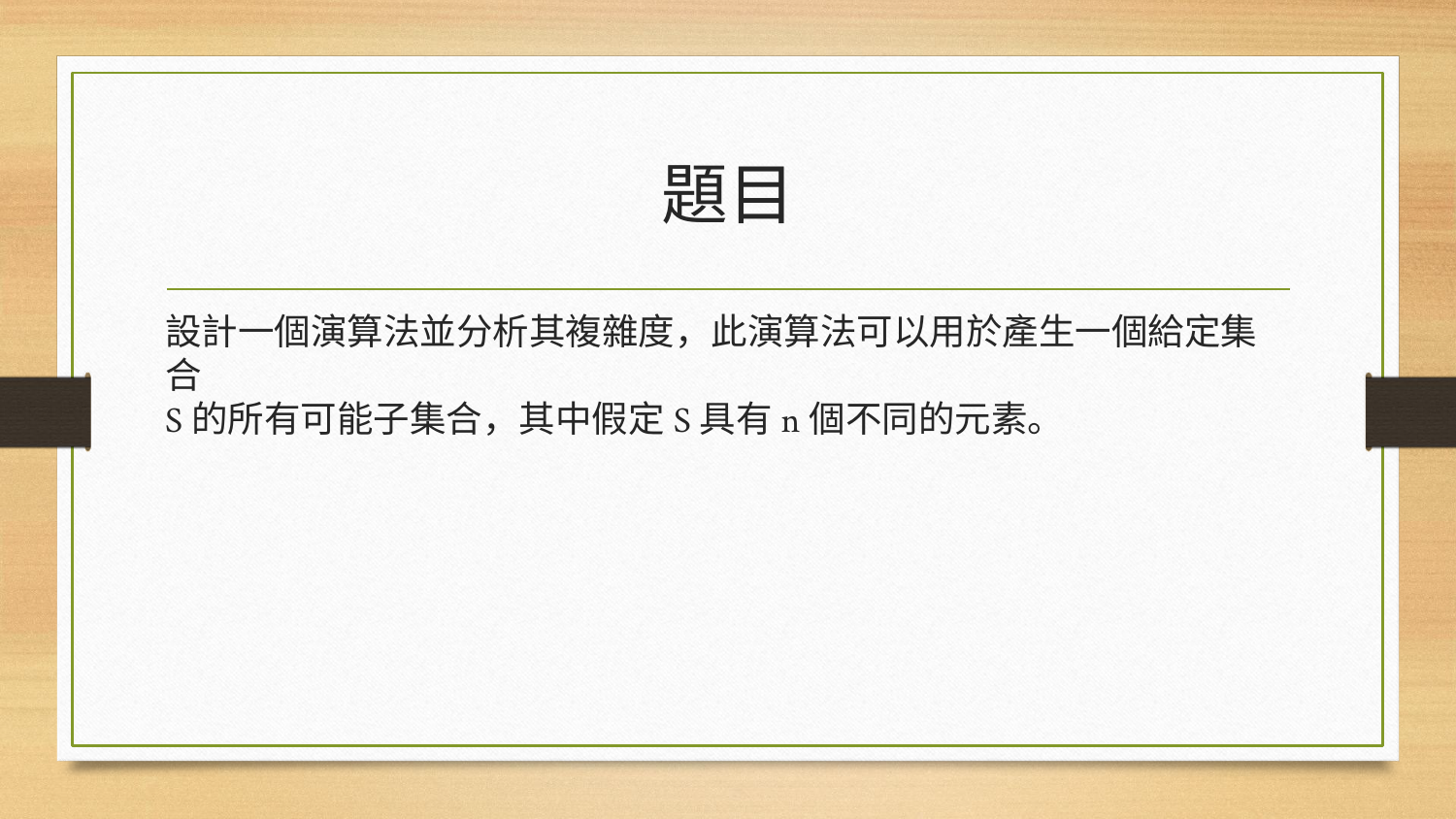

# 題目

設計一個演算法並分析其複雜度，此演算法可以用於產生一個給定集合
S的所有可能子集合，其中假定S具有n個不同的元素。